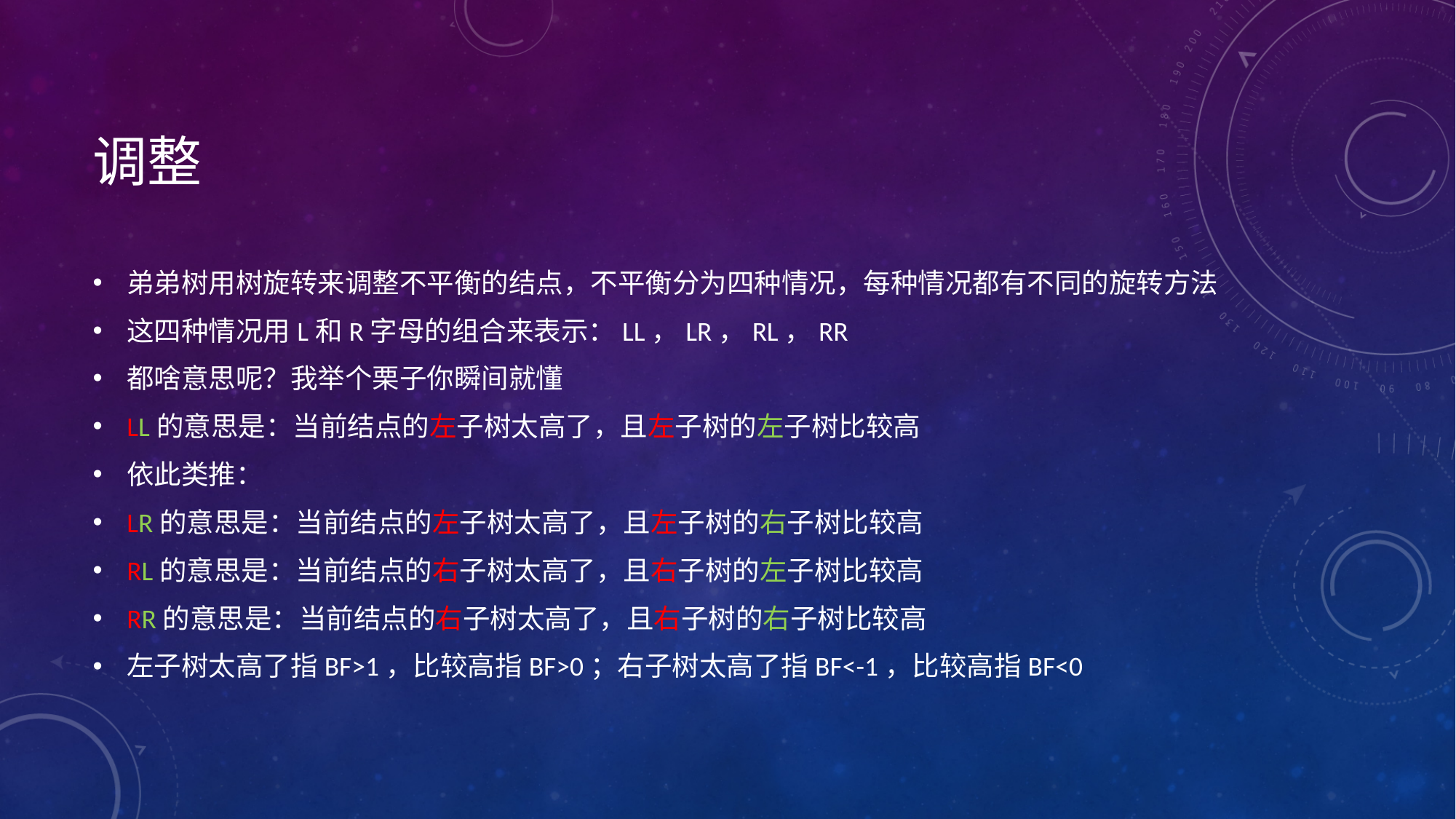

# 调整
弟弟树用树旋转来调整不平衡的结点，不平衡分为四种情况，每种情况都有不同的旋转方法
这四种情况用L和R字母的组合来表示：LL，LR，RL，RR
都啥意思呢？我举个栗子你瞬间就懂
LL的意思是：当前结点的左子树太高了，且左子树的左子树比较高
依此类推：
LR的意思是：当前结点的左子树太高了，且左子树的右子树比较高
RL的意思是：当前结点的右子树太高了，且右子树的左子树比较高
RR的意思是：当前结点的右子树太高了，且右子树的右子树比较高
左子树太高了指BF>1，比较高指BF>0；右子树太高了指BF<-1，比较高指BF<0